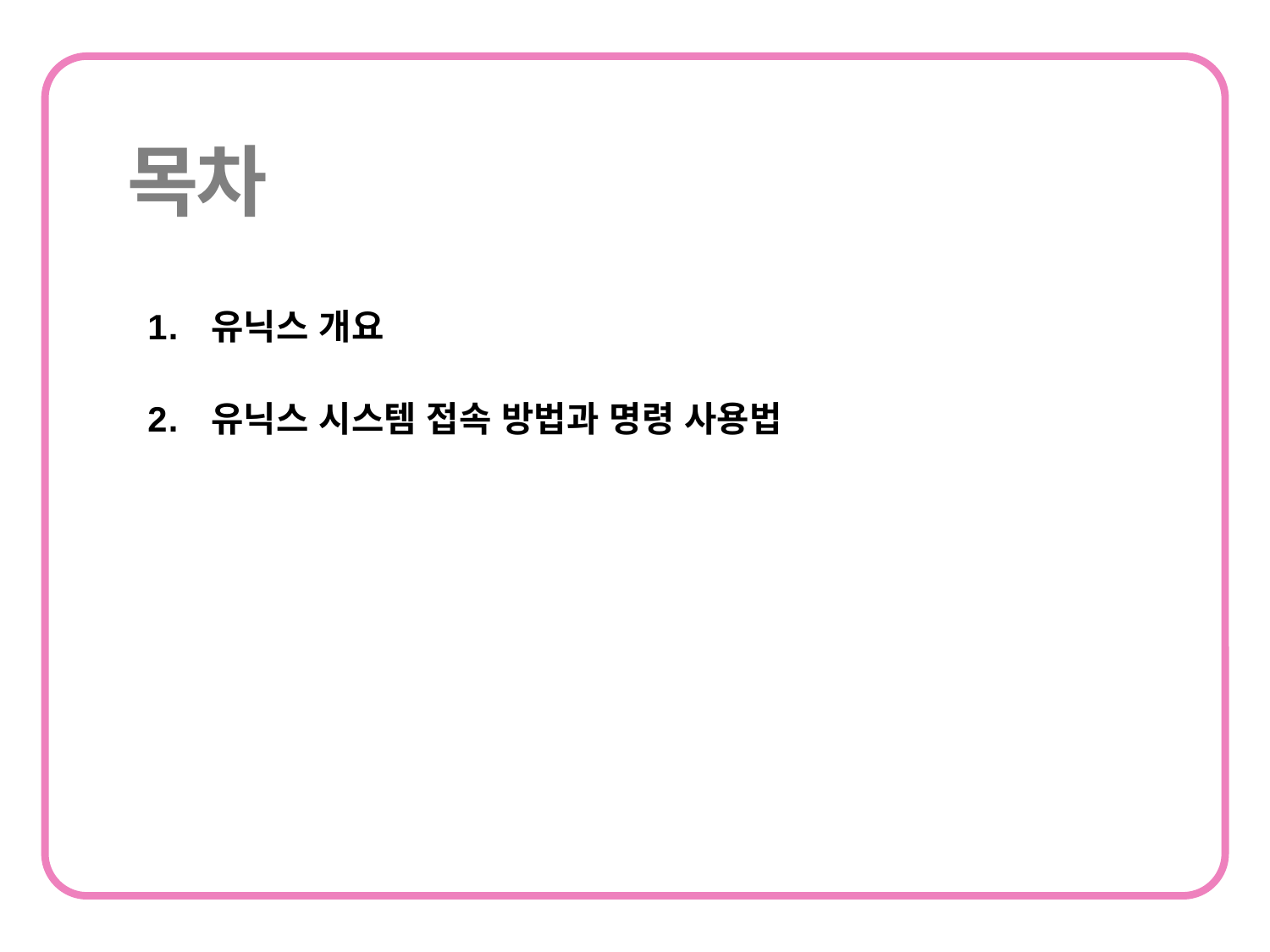

유닉스 개요
유닉스 시스템 접속 방법과 명령 사용법